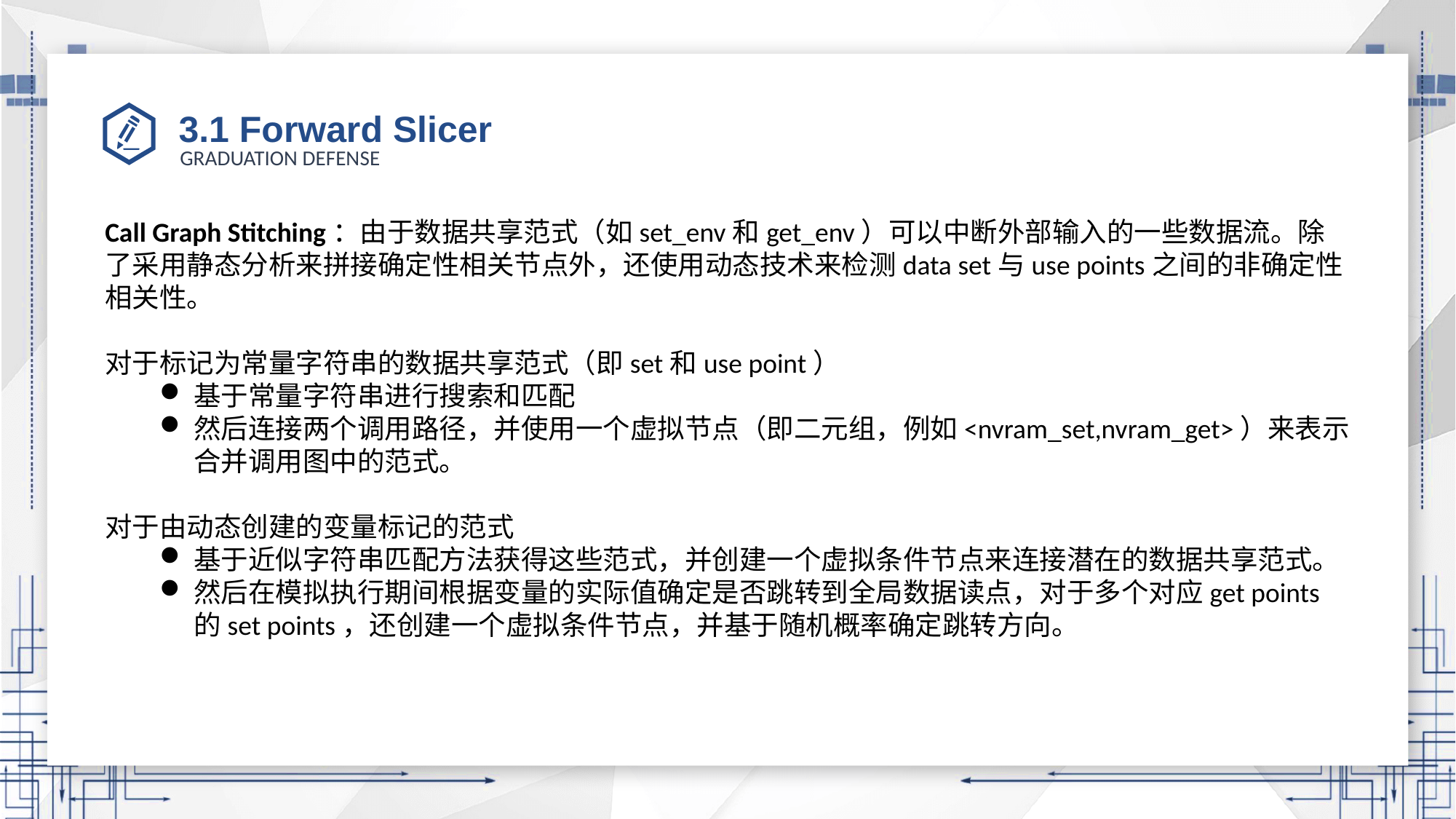

# 3.1 Forward Slicer
Call Graph Stitching：由于数据共享范式（如set_env和get_env）可以中断外部输入的一些数据流。除了采用静态分析来拼接确定性相关节点外，还使用动态技术来检测data set与use points之间的非确定性相关性。

对于标记为常量字符串的数据共享范式（即set和use point）
基于常量字符串进行搜索和匹配
然后连接两个调用路径，并使用一个虚拟节点（即二元组，例如<nvram_set,nvram_get>）来表示合并调用图中的范式。

对于由动态创建的变量标记的范式
基于近似字符串匹配方法获得这些范式，并创建一个虚拟条件节点来连接潜在的数据共享范式。
然后在模拟执行期间根据变量的实际值确定是否跳转到全局数据读点，对于多个对应get points的set points，还创建一个虚拟条件节点，并基于随机概率确定跳转方向。